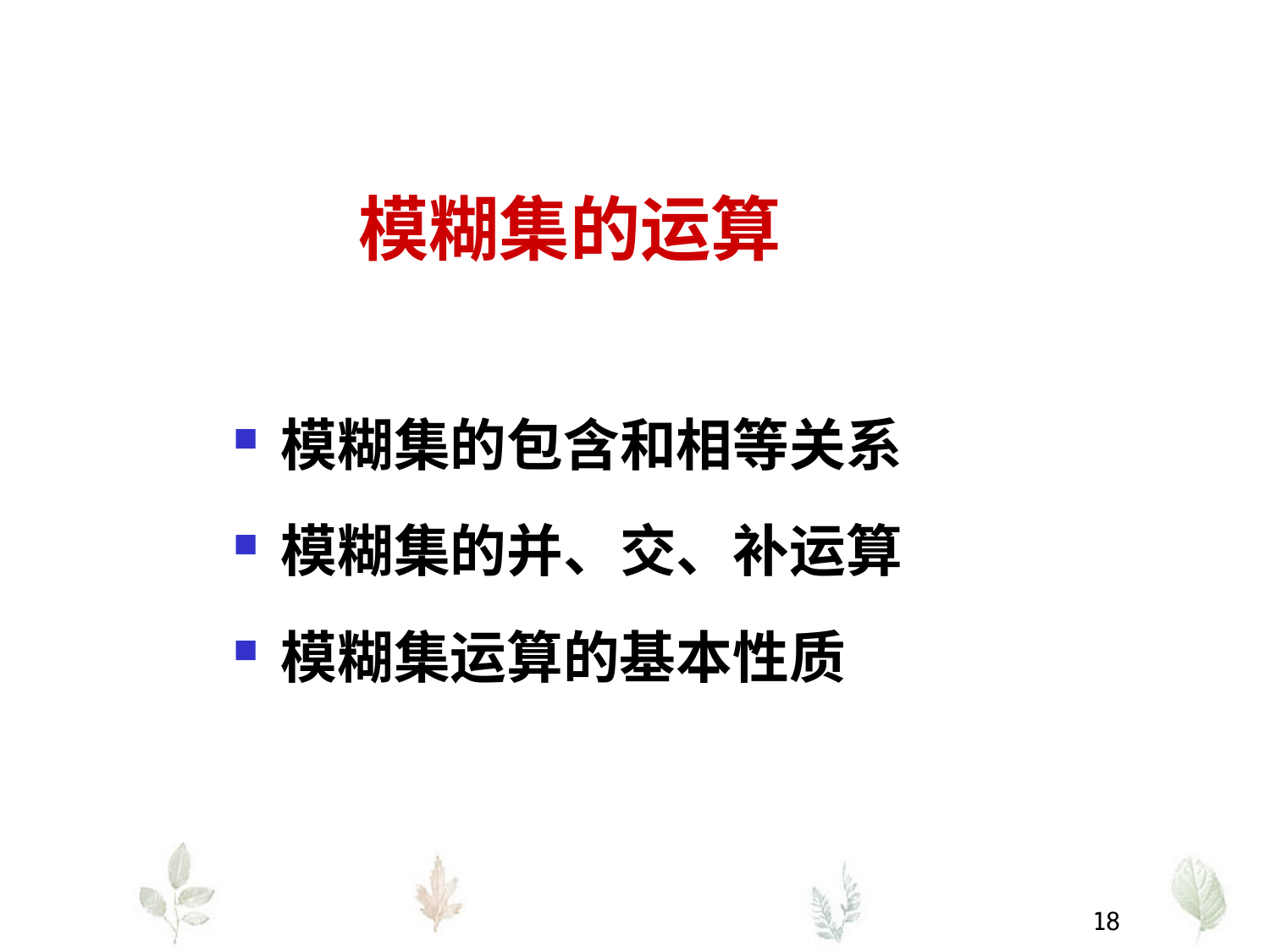

模糊集的运算
模糊集的包含和相等关系
模糊集的并、交、补运算
模糊集运算的基本性质
18